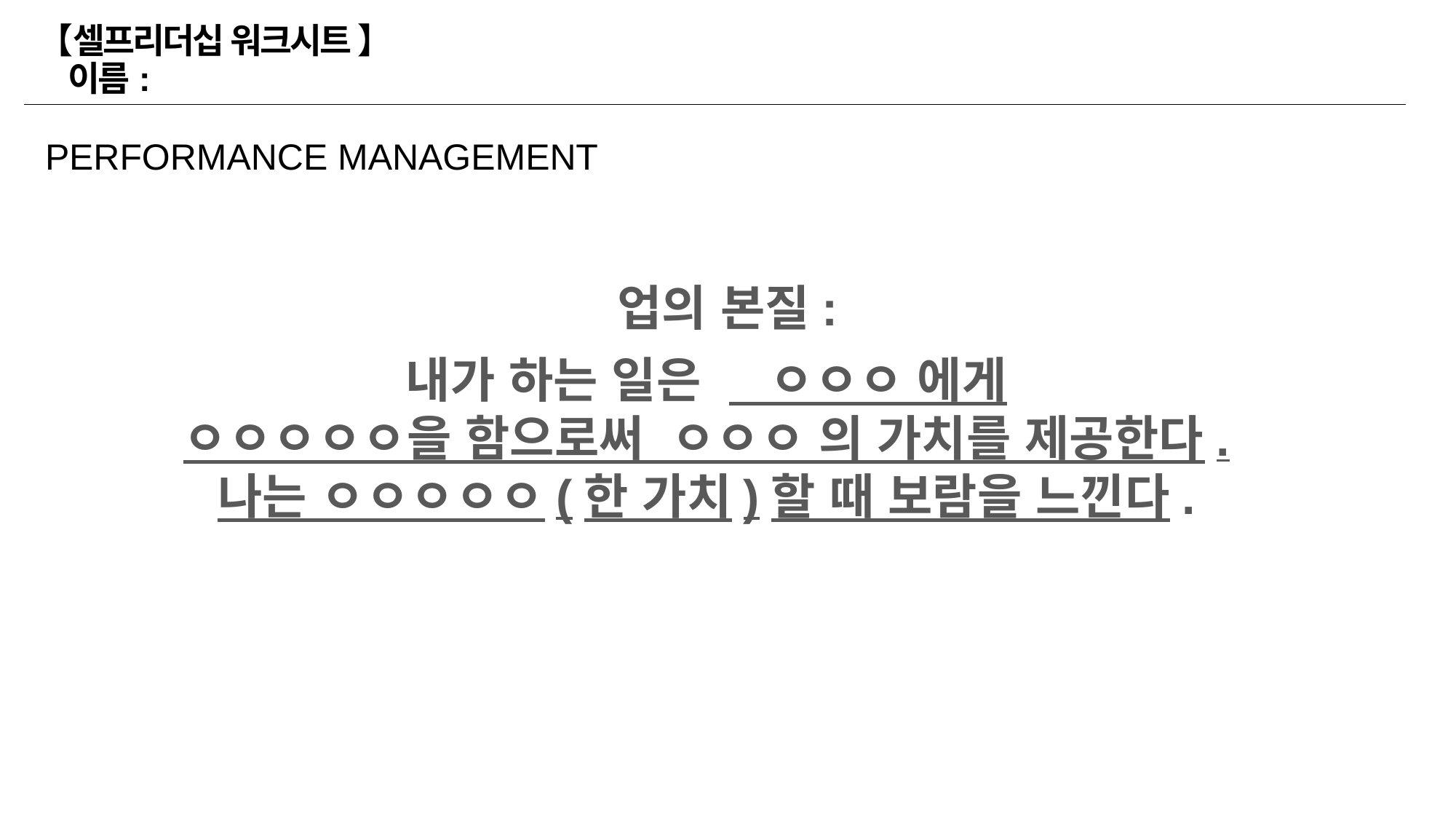

【셀프리더십 워크시트 】                                                                                                                             이름:
 PERFORMANCE MANAGEMENT
업의 본질:
내가 하는 일은     ㅇㅇㅇ 에게
ㅇㅇㅇㅇㅇ을 함으로써  ㅇㅇㅇ 의 가치를 제공한다.
나는 ㅇㅇㅇㅇㅇ(한 가치)할 때 보람을 느낀다.